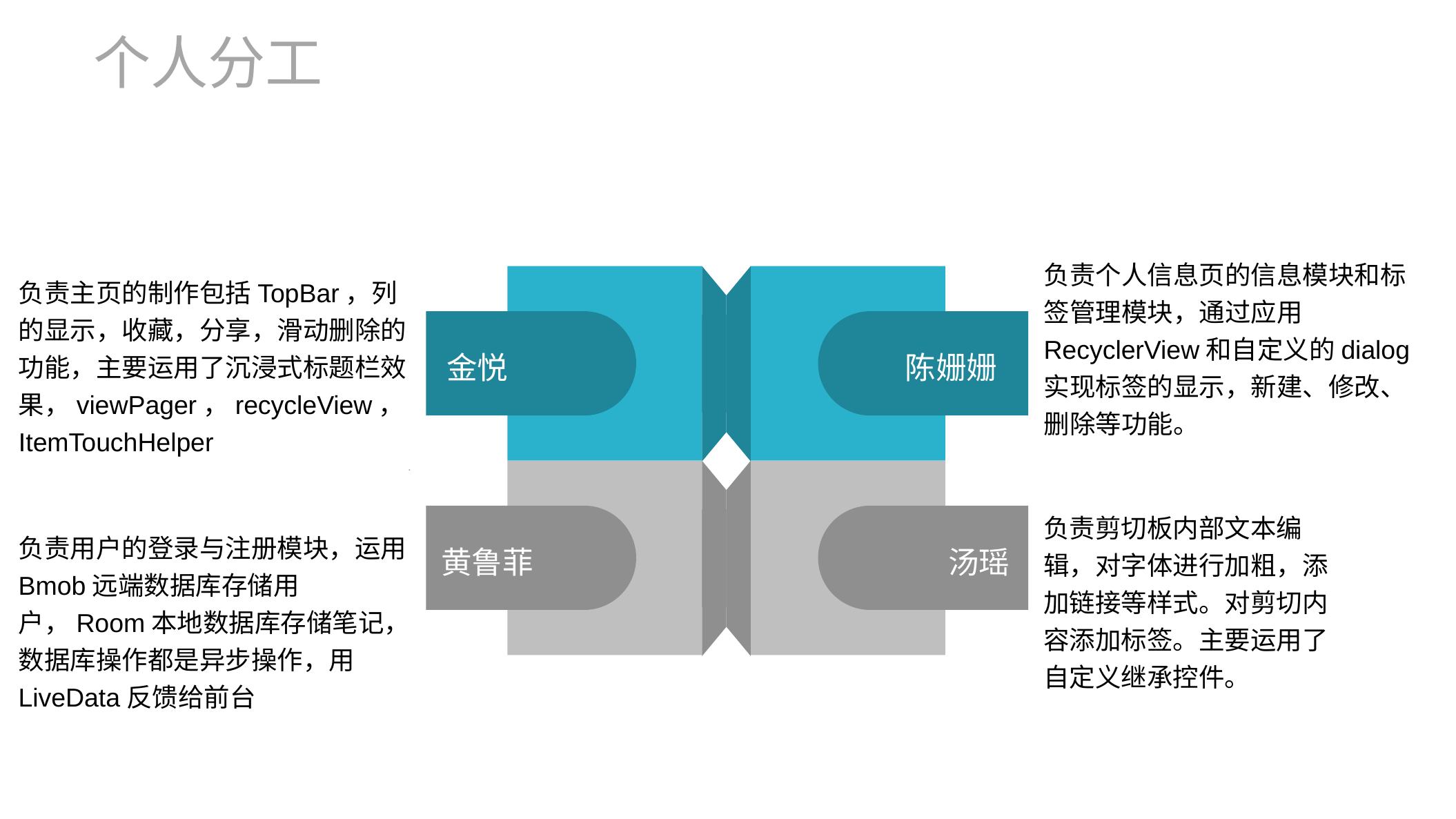

个人分工
负责个人信息页的信息模块和标签管理模块，通过应用RecyclerView和自定义的dialog实现标签的显示，新建、修改、删除等功能。

负责主页的制作包括TopBar，列的显示，收藏，分享，滑动删除的功能，主要运用了沉浸式标题栏效果，viewPager，recycleView，ItemTouchHelper
.
陈姗姗
金悦

负责剪切板内部文本编辑，对字体进行加粗，添加链接等样式。对剪切内容添加标签。主要运用了自定义继承控件。

负责用户的登录与注册模块，运用Bmob远端数据库存储用户，Room本地数据库存储笔记，数据库操作都是异步操作，用LiveData反馈给前台
黄鲁菲
汤瑶